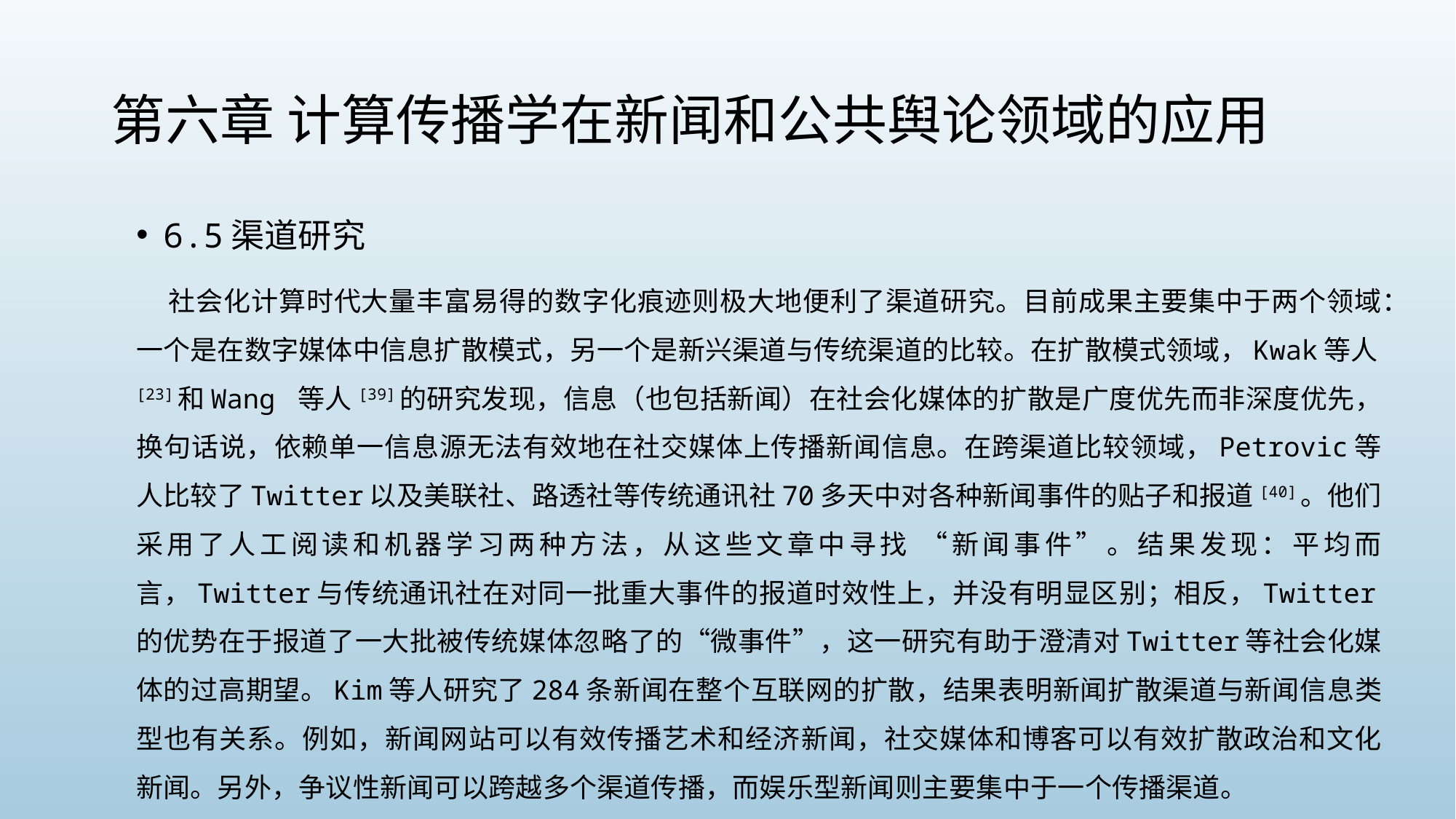

# 第六章 计算传播学在新闻和公共舆论领域的应用
6.5渠道研究
    社会化计算时代大量丰富易得的数字化痕迹则极大地便利了渠道研究。目前成果主要集中于两个领域：一个是在数字媒体中信息扩散模式，另一个是新兴渠道与传统渠道的比较。在扩散模式领域，Kwak等人[23]和Wang 等人[39]的研究发现，信息（也包括新闻）在社会化媒体的扩散是广度优先而非深度优先，换句话说，依赖单一信息源无法有效地在社交媒体上传播新闻信息。在跨渠道比较领域，Petrovic等人比较了Twitter以及美联社、路透社等传统通讯社70多天中对各种新闻事件的贴子和报道[40]。他们采用了人工阅读和机器学习两种方法，从这些文章中寻找 “新闻事件”。结果发现：平均而言，Twitter与传统通讯社在对同一批重大事件的报道时效性上，并没有明显区别；相反，Twitter的优势在于报道了一大批被传统媒体忽略了的“微事件”，这一研究有助于澄清对Twitter等社会化媒体的过高期望。Kim等人研究了284条新闻在整个互联网的扩散，结果表明新闻扩散渠道与新闻信息类型也有关系。例如，新闻网站可以有效传播艺术和经济新闻，社交媒体和博客可以有效扩散政治和文化新闻。另外，争议性新闻可以跨越多个渠道传播，而娱乐型新闻则主要集中于一个传播渠道。